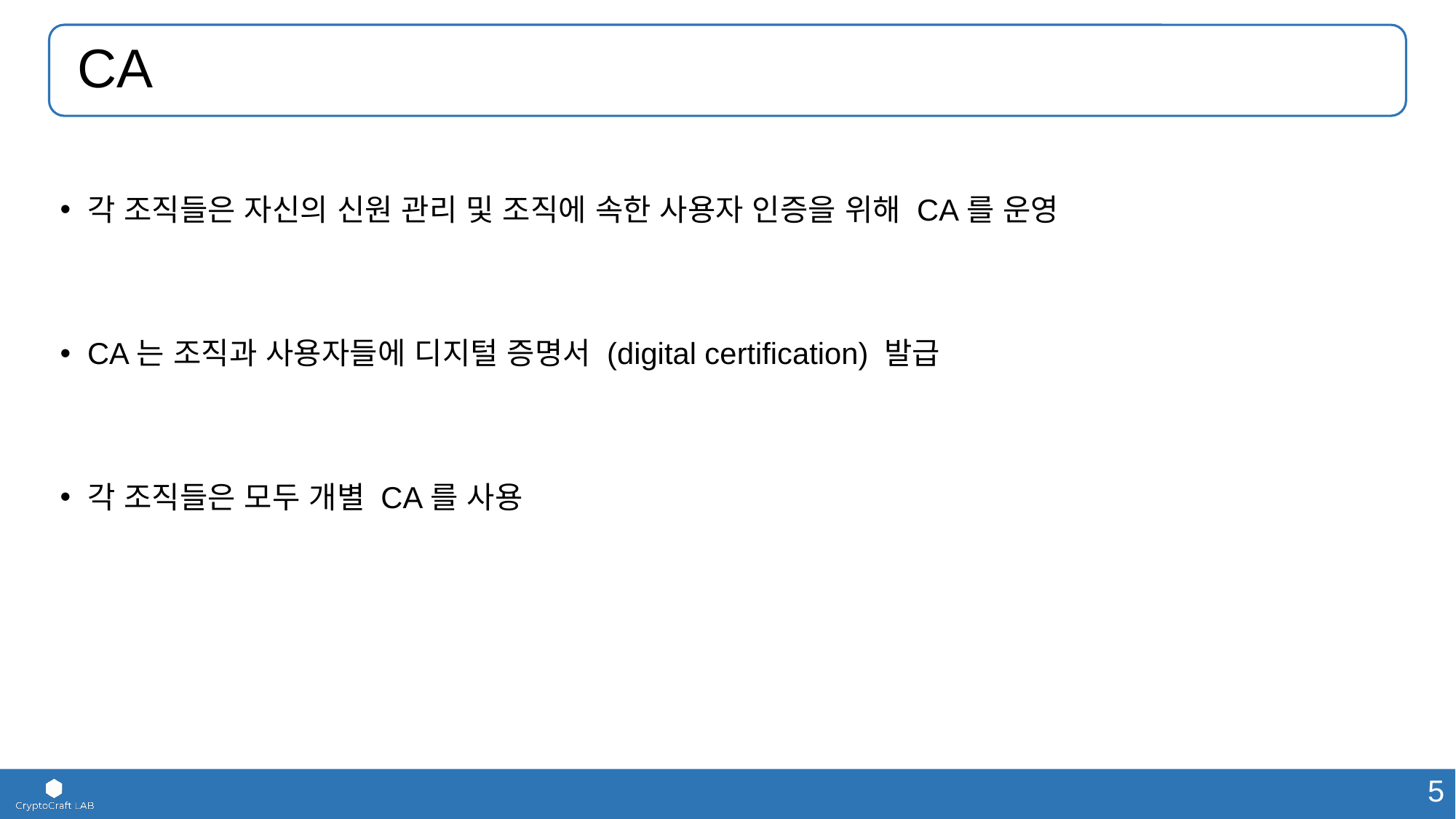

# CA

각 조직들은 자신의 신원 관리 및 조직에 속한 사용자 인증을 위해 CA를 운영

CA는 조직과 사용자들에 디지털 증명서 (digital certification) 발급

각 조직들은 모두 개별 CA를 사용